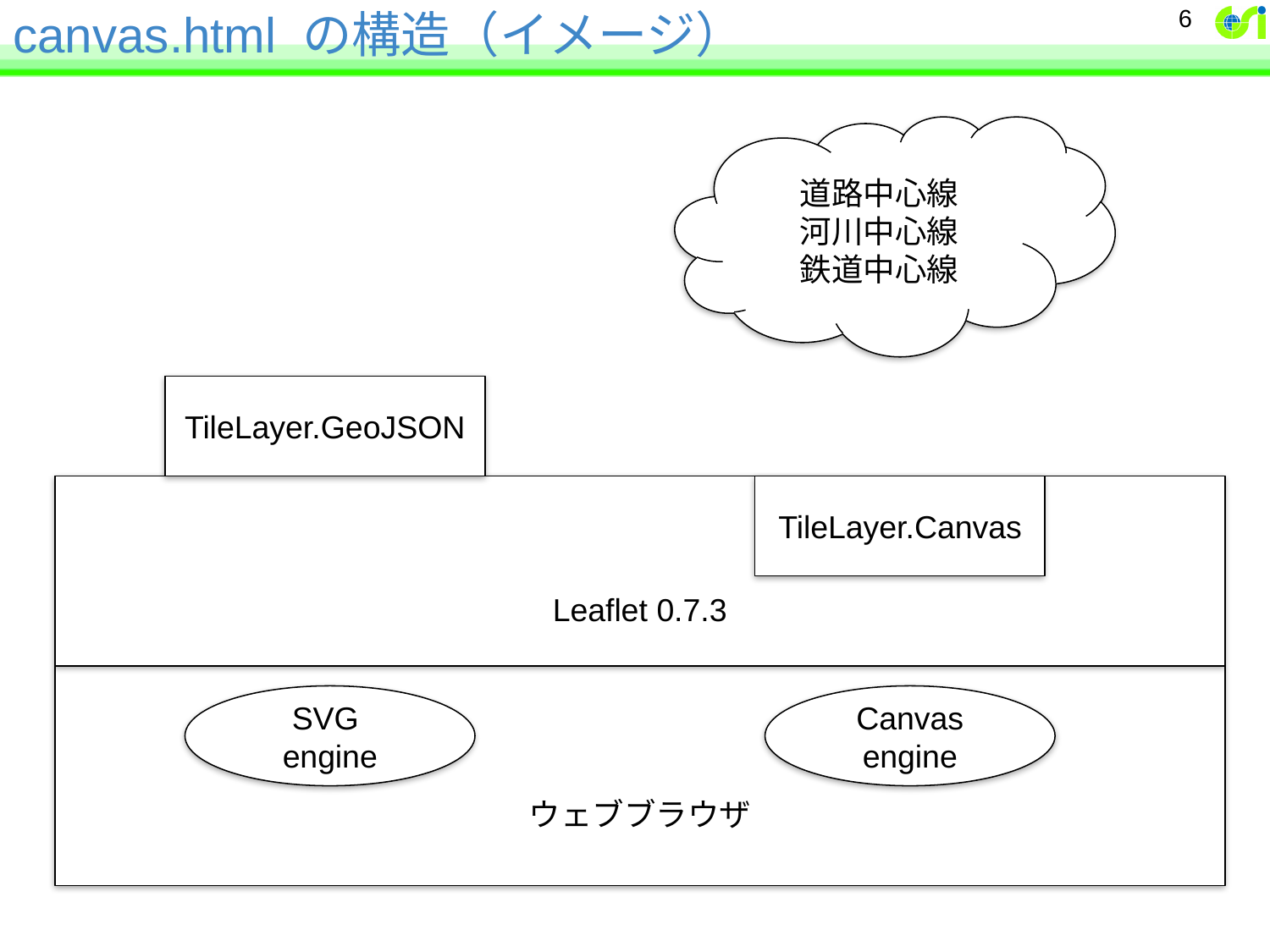

# canvas.html の構造（イメージ）
6
道路中心線
河川中心線
鉄道中心線
TileLayer.GeoJSON

Leaflet 0.7.3
TileLayer.Canvas

ウェブブラウザ
SVG
engine
Canvas engine